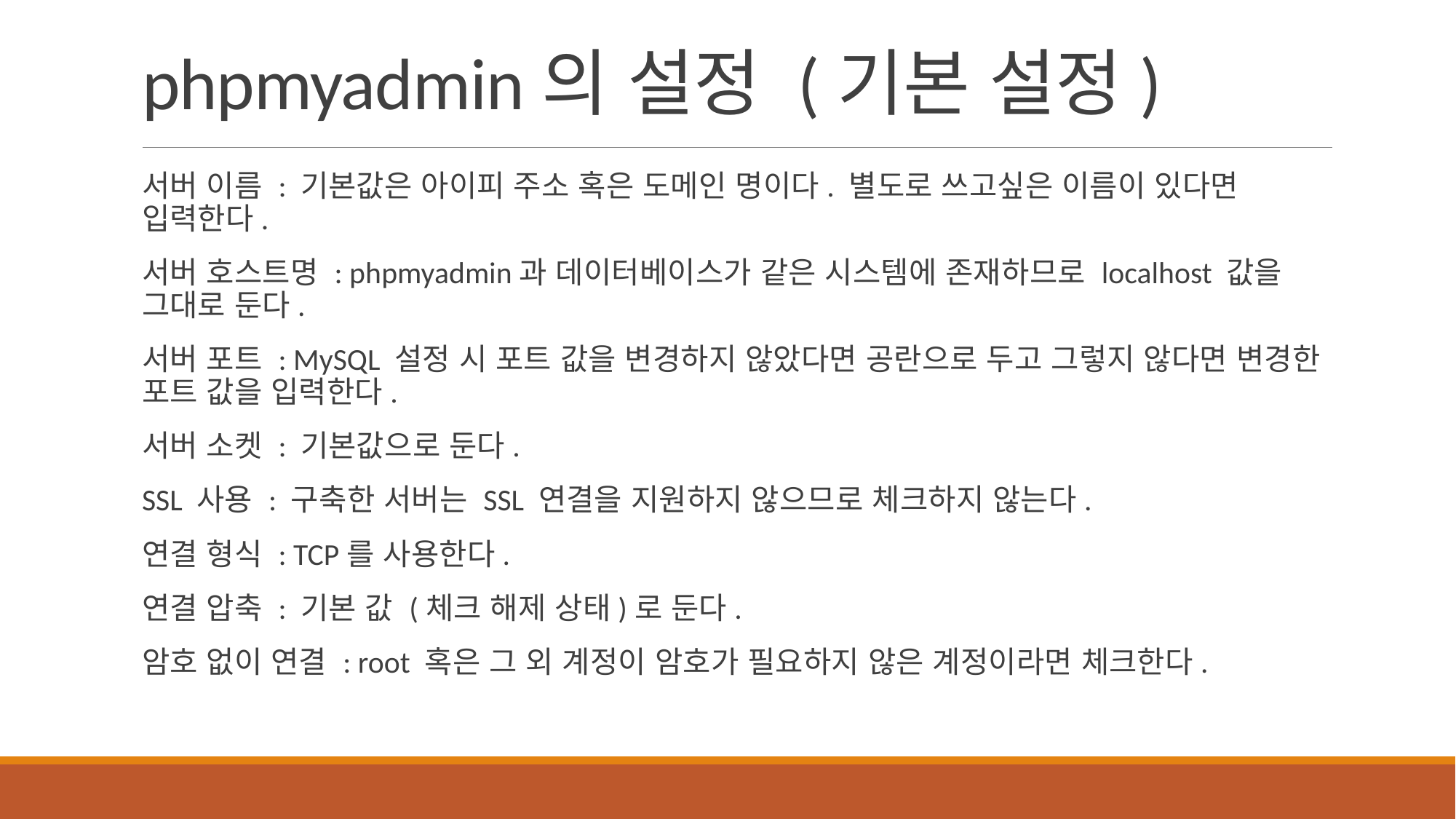

# phpmyadmin의 설정 (기본 설정)
서버 이름 : 기본값은 아이피 주소 혹은 도메인 명이다. 별도로 쓰고싶은 이름이 있다면 입력한다.
서버 호스트명 : phpmyadmin과 데이터베이스가 같은 시스템에 존재하므로 localhost 값을 그대로 둔다.
서버 포트 : MySQL 설정 시 포트 값을 변경하지 않았다면 공란으로 두고 그렇지 않다면 변경한 포트 값을 입력한다.
서버 소켓 : 기본값으로 둔다.
SSL 사용 : 구축한 서버는 SSL 연결을 지원하지 않으므로 체크하지 않는다.
연결 형식 : TCP를 사용한다.
연결 압축 : 기본 값 (체크 해제 상태)로 둔다.
암호 없이 연결 : root 혹은 그 외 계정이 암호가 필요하지 않은 계정이라면 체크한다.